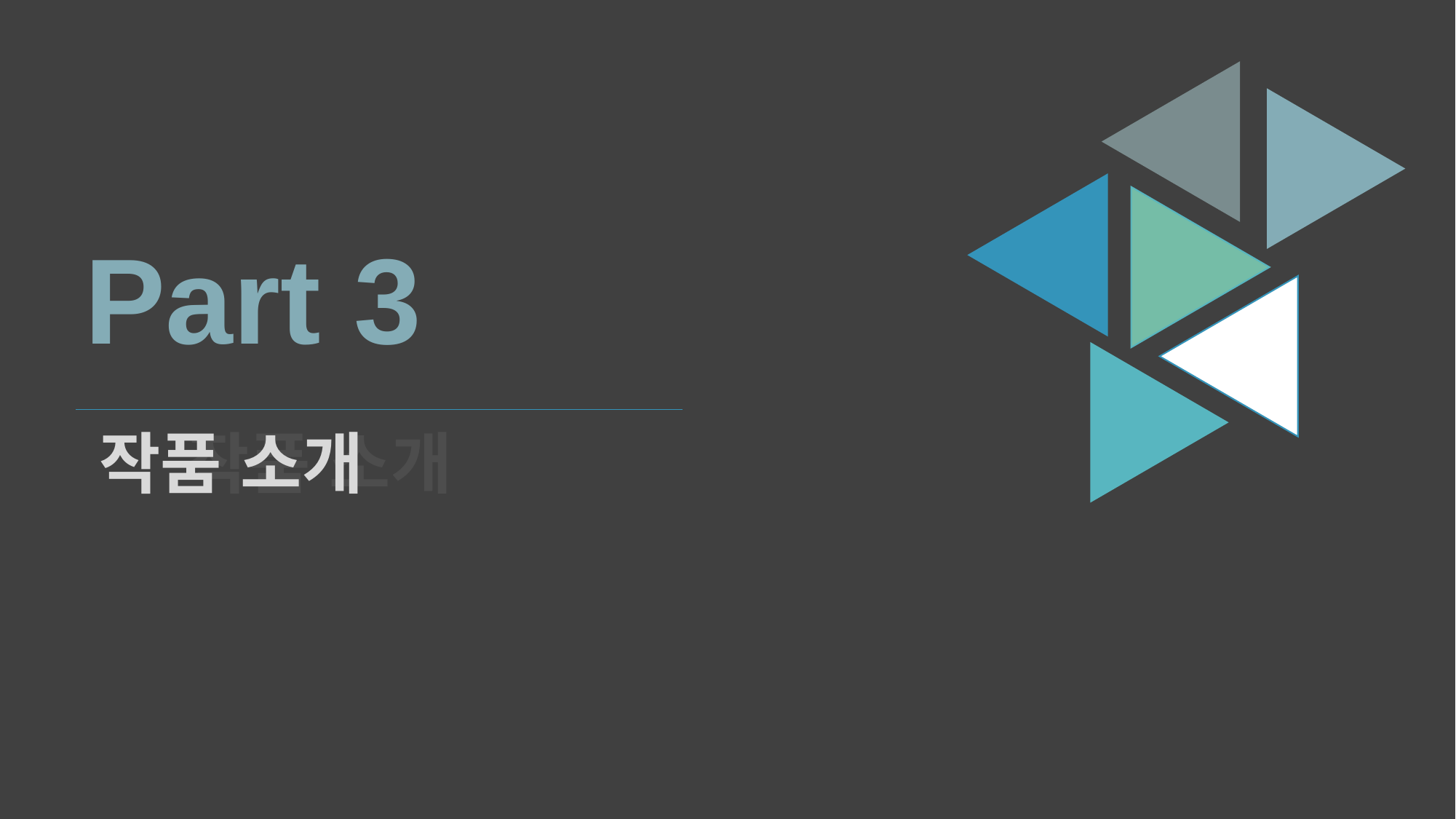

# Part 3
작품 소개
작품 소개